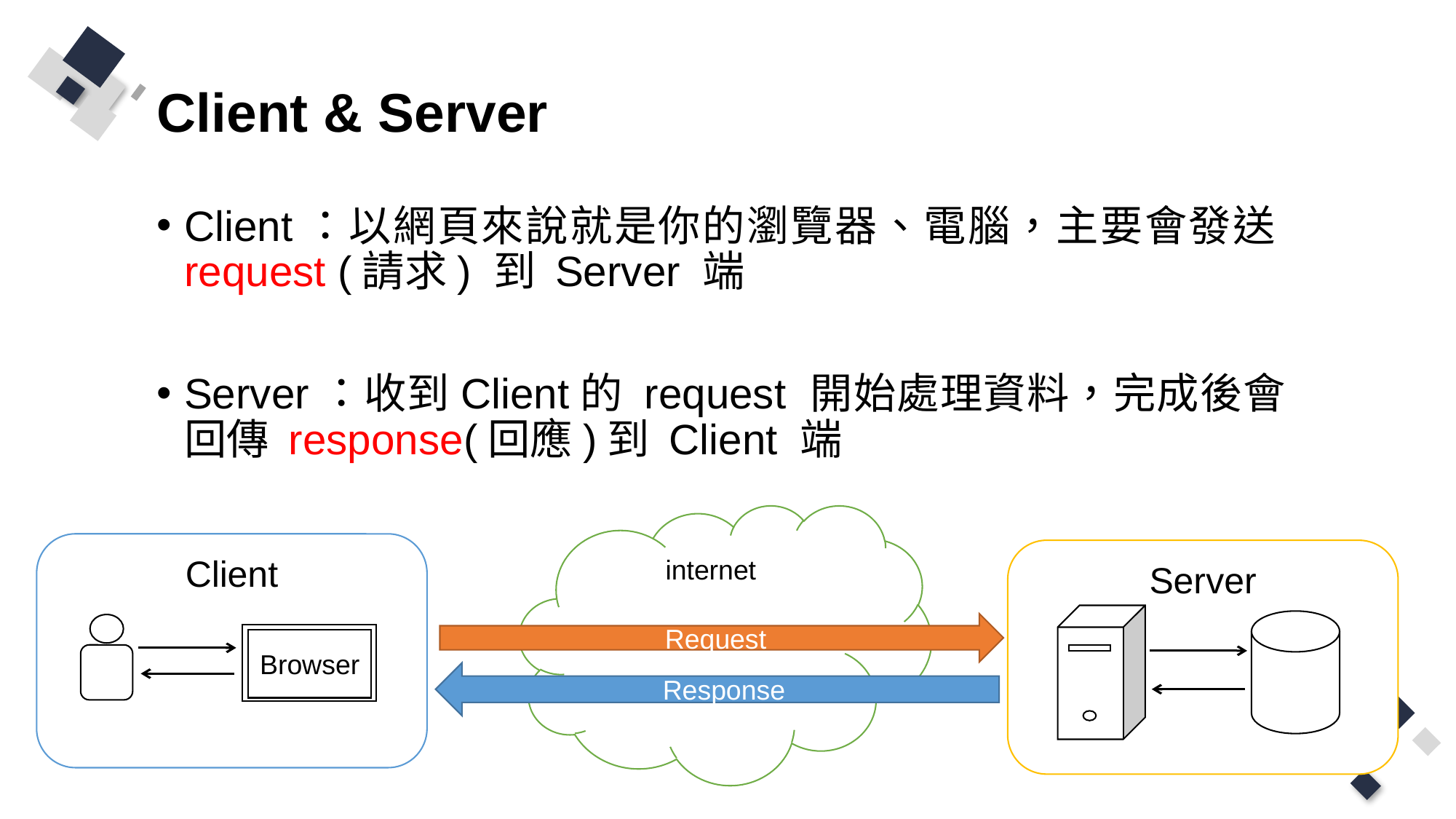

# Client & Server
Client：以網頁來說就是你的瀏覽器、電腦，主要會發送request (請求) 到 Server 端

Server：收到Client的 request 開始處理資料，完成後會回傳 response(回應)到 Client 端

internet
Client
Server

Request

Browser
Response